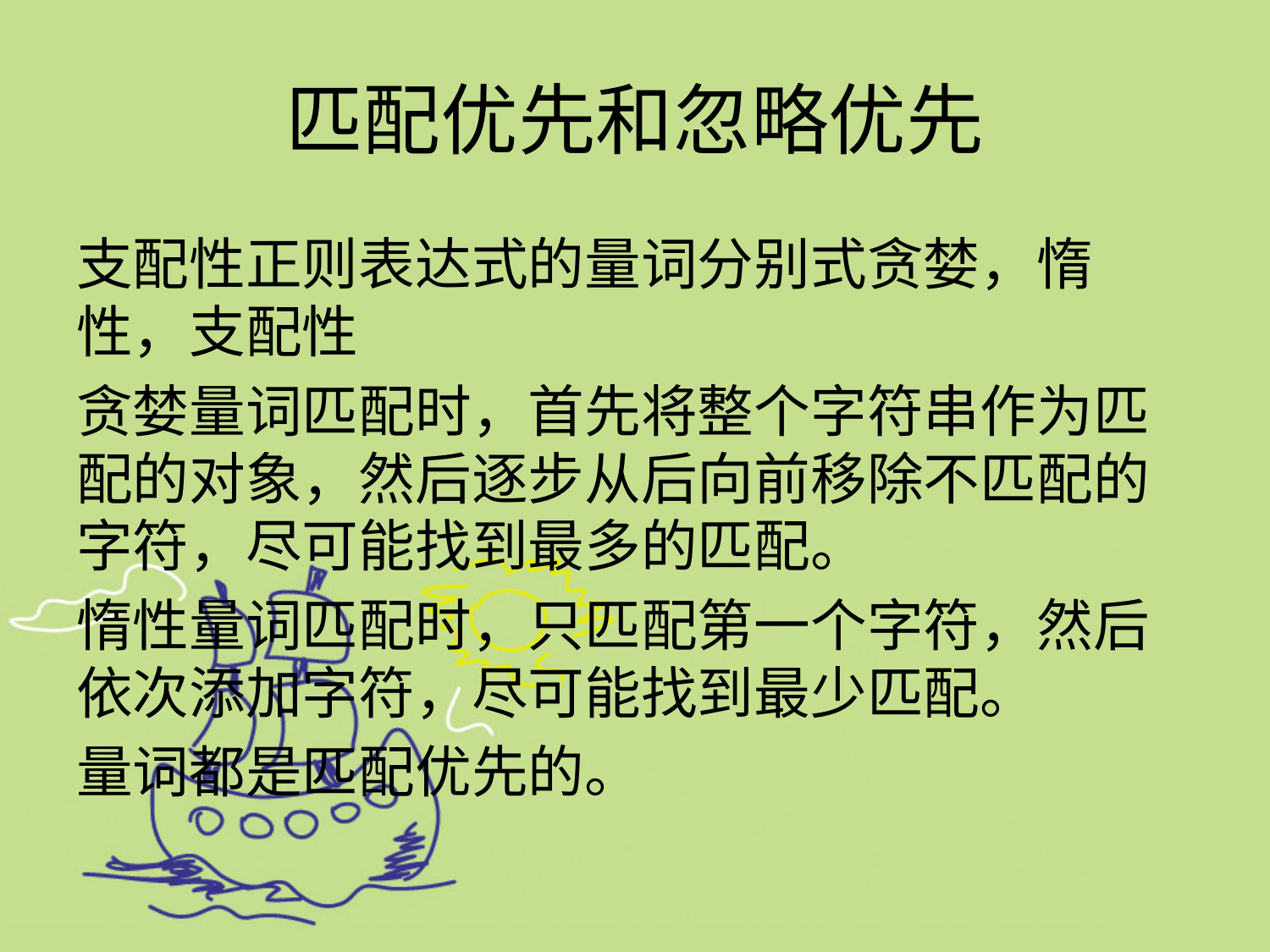

# 匹配优先和忽略优先
支配性正则表达式的量词分别式贪婪，惰性，支配性
贪婪量词匹配时，首先将整个字符串作为匹配的对象，然后逐步从后向前移除不匹配的字符，尽可能找到最多的匹配。
惰性量词匹配时，只匹配第一个字符，然后依次添加字符，尽可能找到最少匹配。
量词都是匹配优先的。